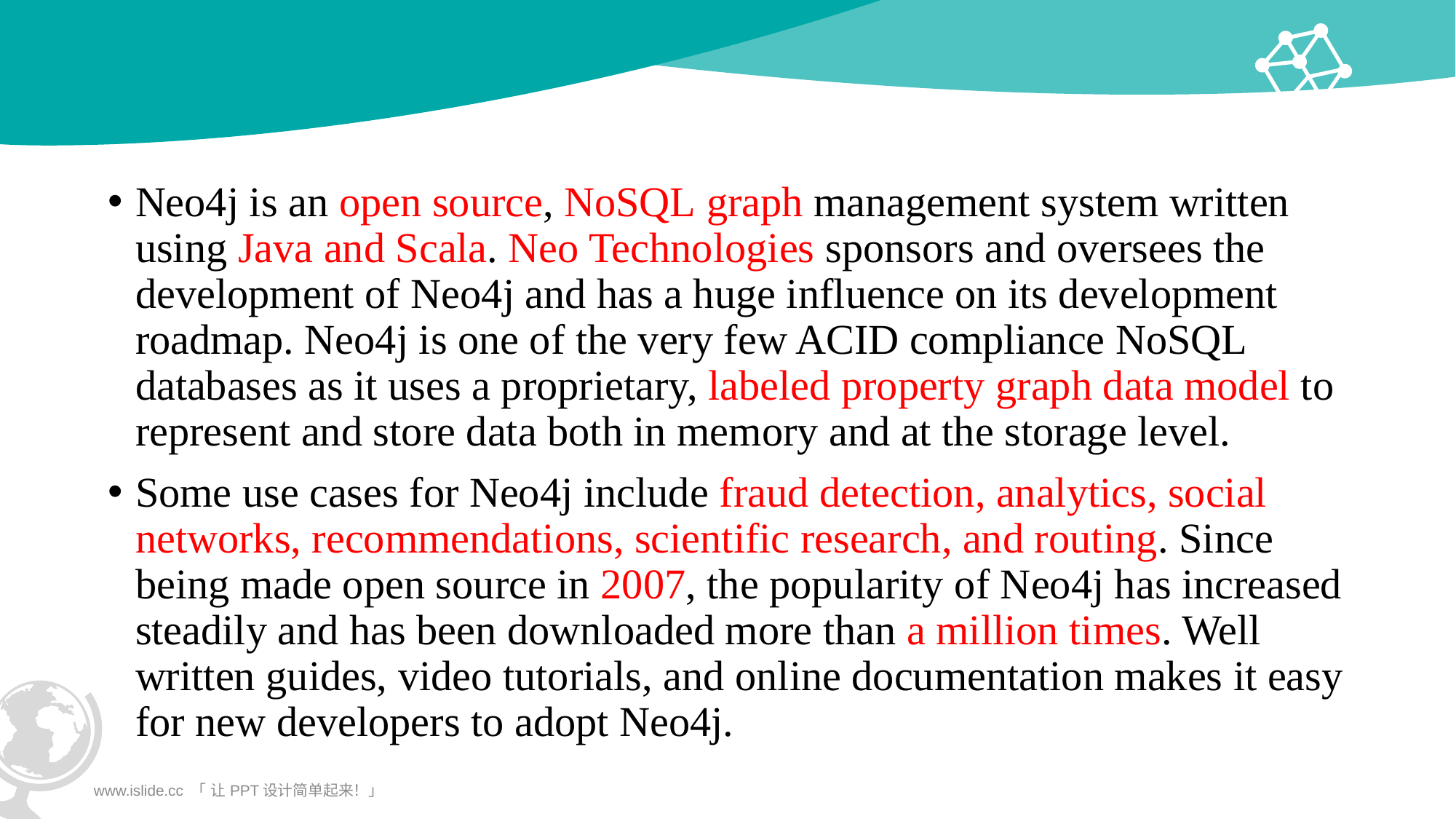

#
Neo4j is an open source, NoSQL graph management system written using Java and Scala. Neo Technologies sponsors and oversees the development of Neo4j and has a huge influence on its development roadmap. Neo4j is one of the very few ACID compliance NoSQL databases as it uses a proprietary, labeled property graph data model to represent and store data both in memory and at the storage level.
Some use cases for Neo4j include fraud detection, analytics, social networks, recommendations, scientific research, and routing. Since being made open source in 2007, the popularity of Neo4j has increased steadily and has been downloaded more than a million times. Well written guides, video tutorials, and online documentation makes it easy for new developers to adopt Neo4j.
www.islide.cc 「 让PPT设计简单起来！」
5